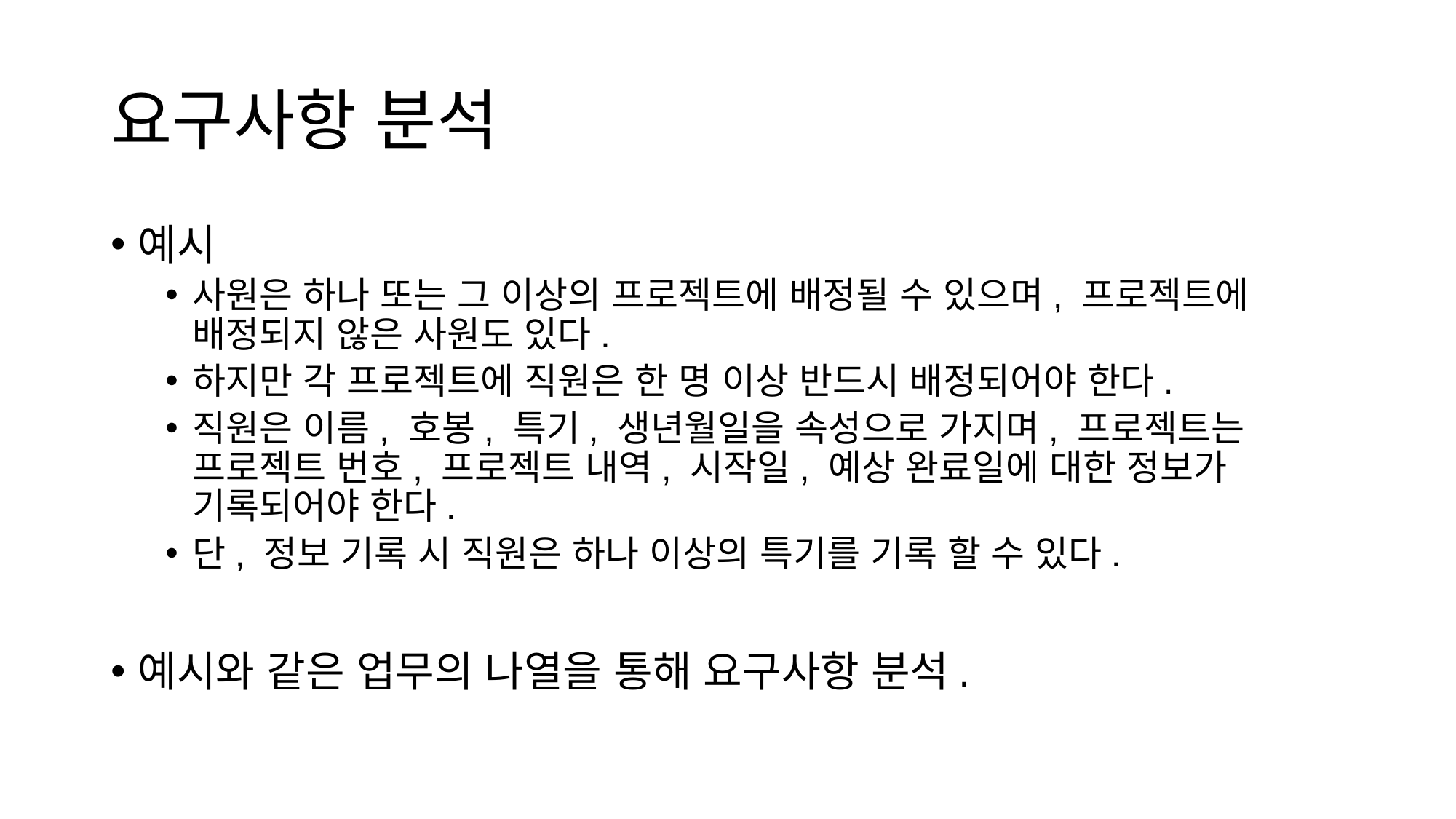

# 요구사항 분석
예시
사원은 하나 또는 그 이상의 프로젝트에 배정될 수 있으며, 프로젝트에 배정되지 않은 사원도 있다.
하지만 각 프로젝트에 직원은 한 명 이상 반드시 배정되어야 한다.
직원은 이름, 호봉, 특기, 생년월일을 속성으로 가지며, 프로젝트는 프로젝트 번호, 프로젝트 내역, 시작일, 예상 완료일에 대한 정보가 기록되어야 한다.
단, 정보 기록 시 직원은 하나 이상의 특기를 기록 할 수 있다.

예시와 같은 업무의 나열을 통해 요구사항 분석.